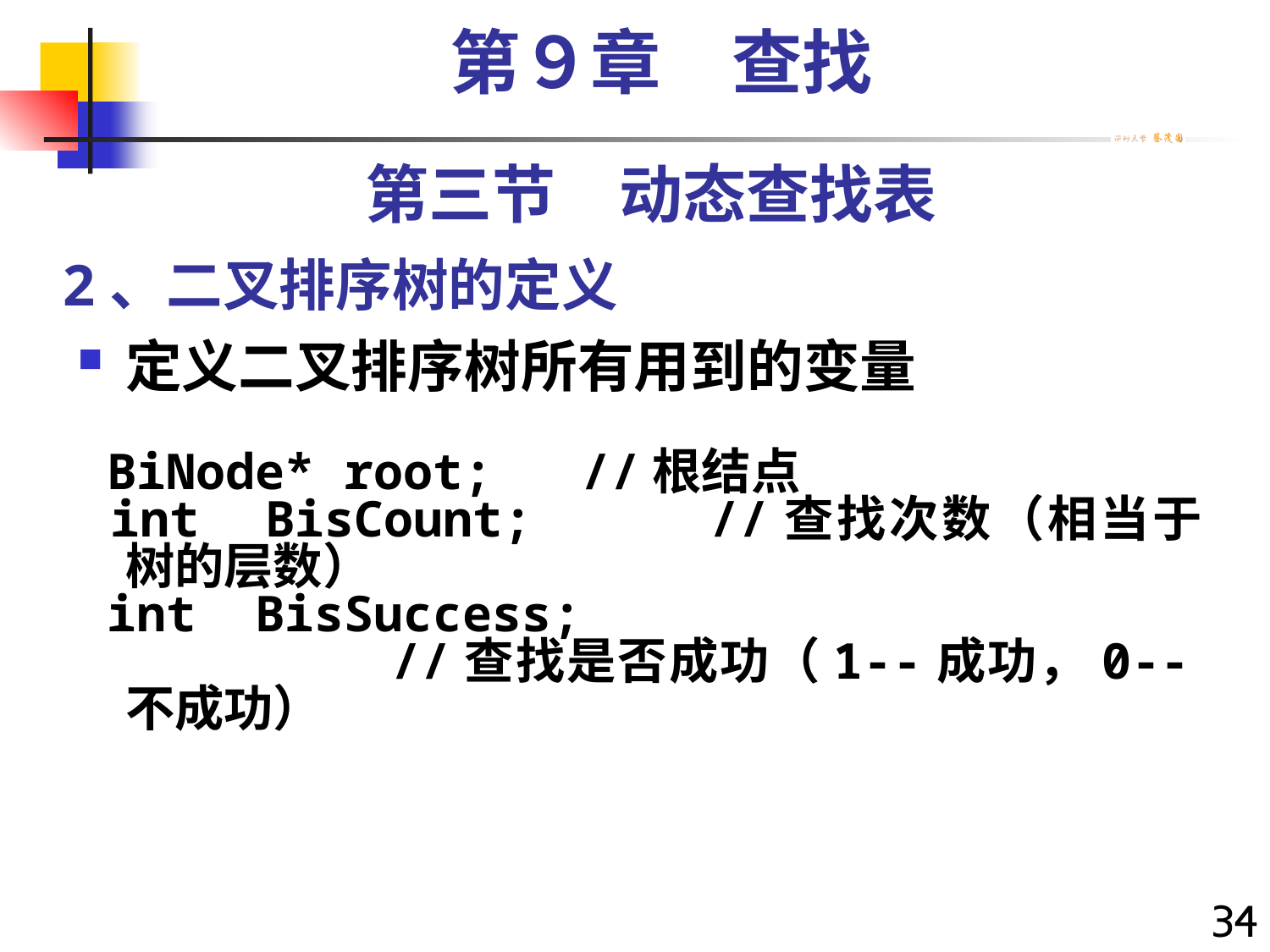

第９章　查找
第三节　动态查找表
# 2、二叉排序树的定义
定义二叉排序树所有用到的变量

 BiNode* root;   //根结点
 int  BisCount;	  //查找次数（相当于树的层数）
 int  BisSuccess;
          //查找是否成功（1--成功，0--不成功）
34